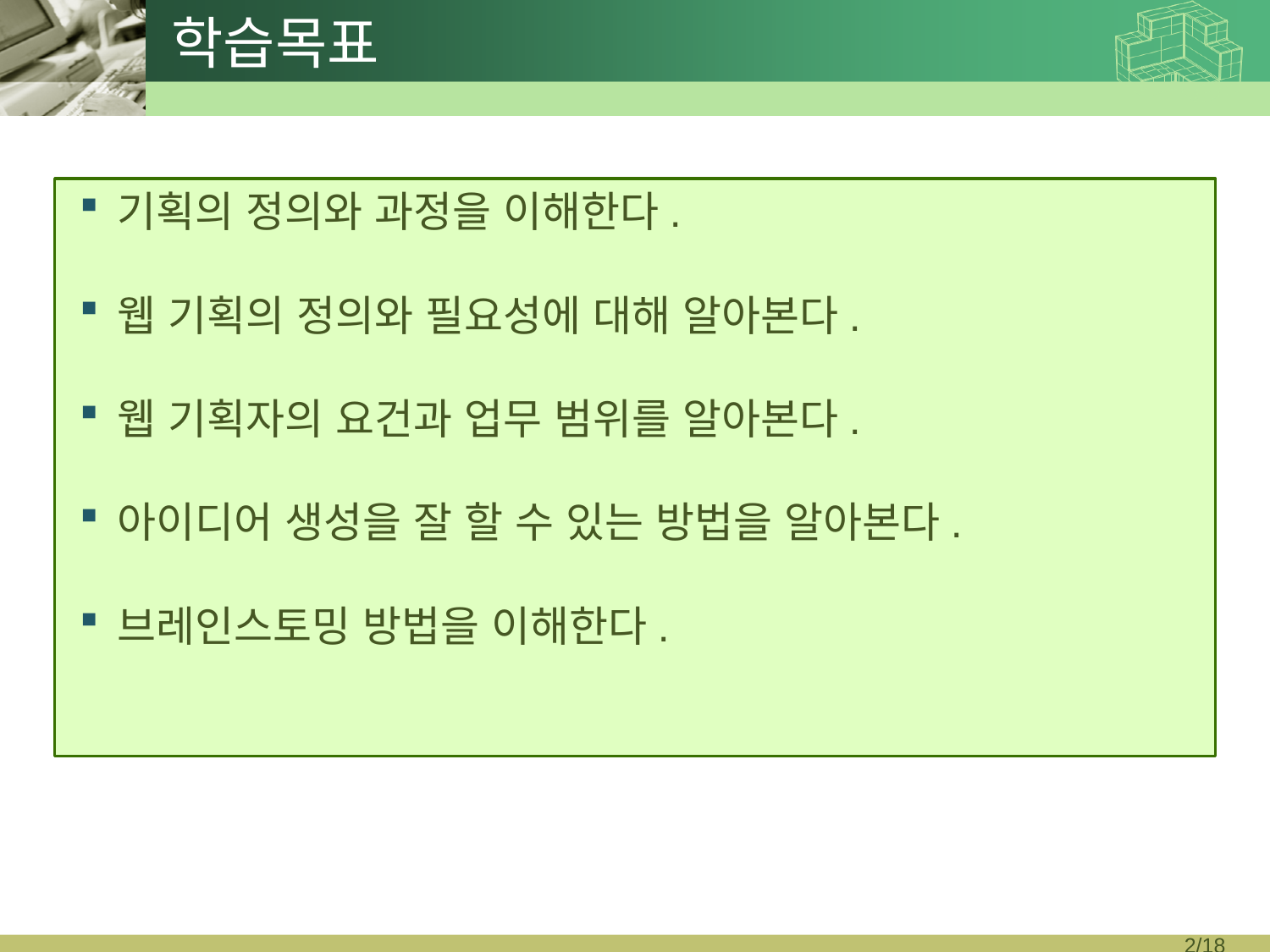

학습목표
기획의 정의와 과정을 이해한다.
웹 기획의 정의와 필요성에 대해 알아본다.
웹 기획자의 요건과 업무 범위를 알아본다.
아이디어 생성을 잘 할 수 있는 방법을 알아본다.
브레인스토밍 방법을 이해한다.